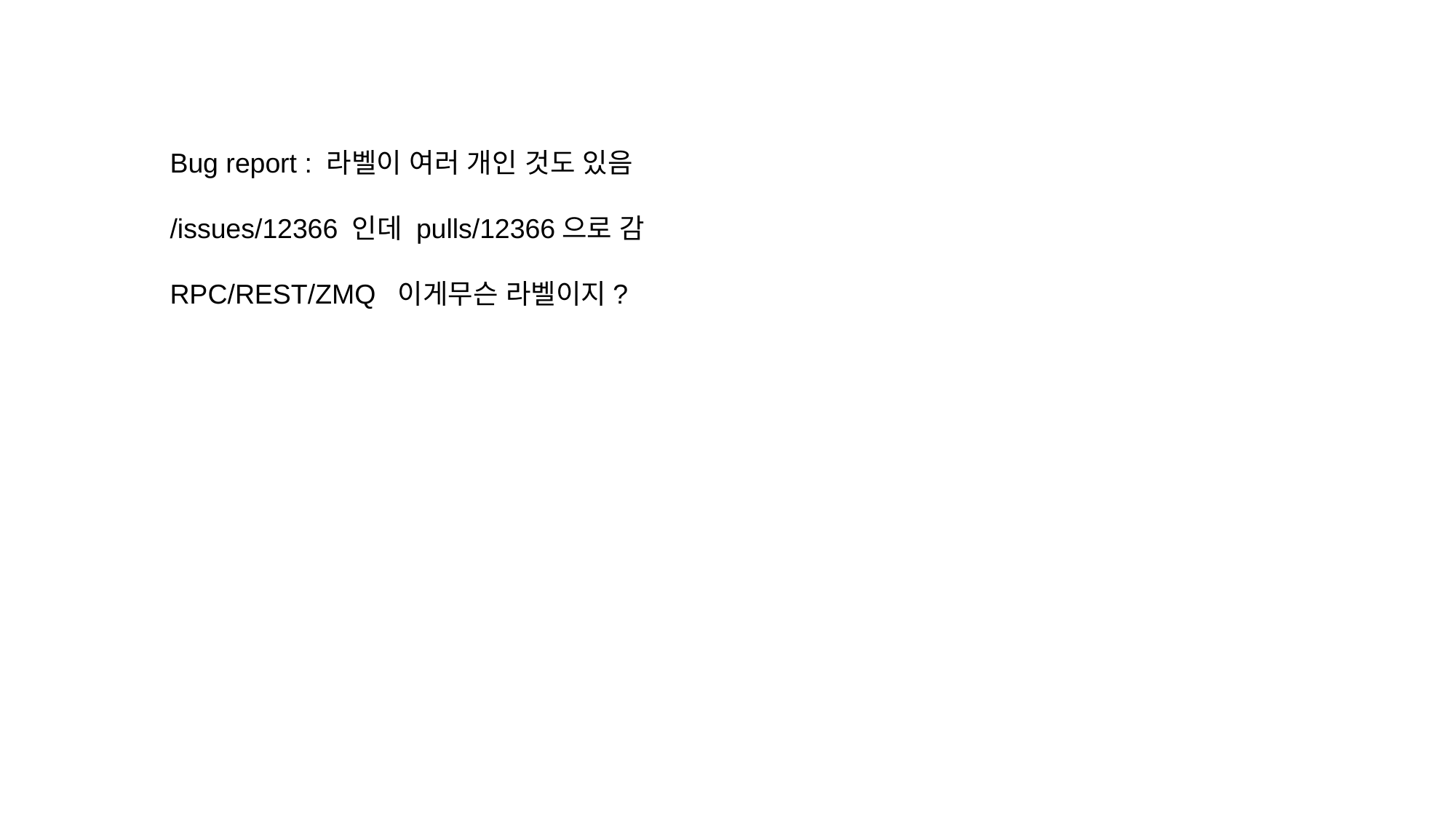

Bug report : 라벨이 여러 개인 것도 있음

/issues/12366 인데 pulls/12366으로 감

RPC/REST/ZMQ  이게무슨 라벨이지?